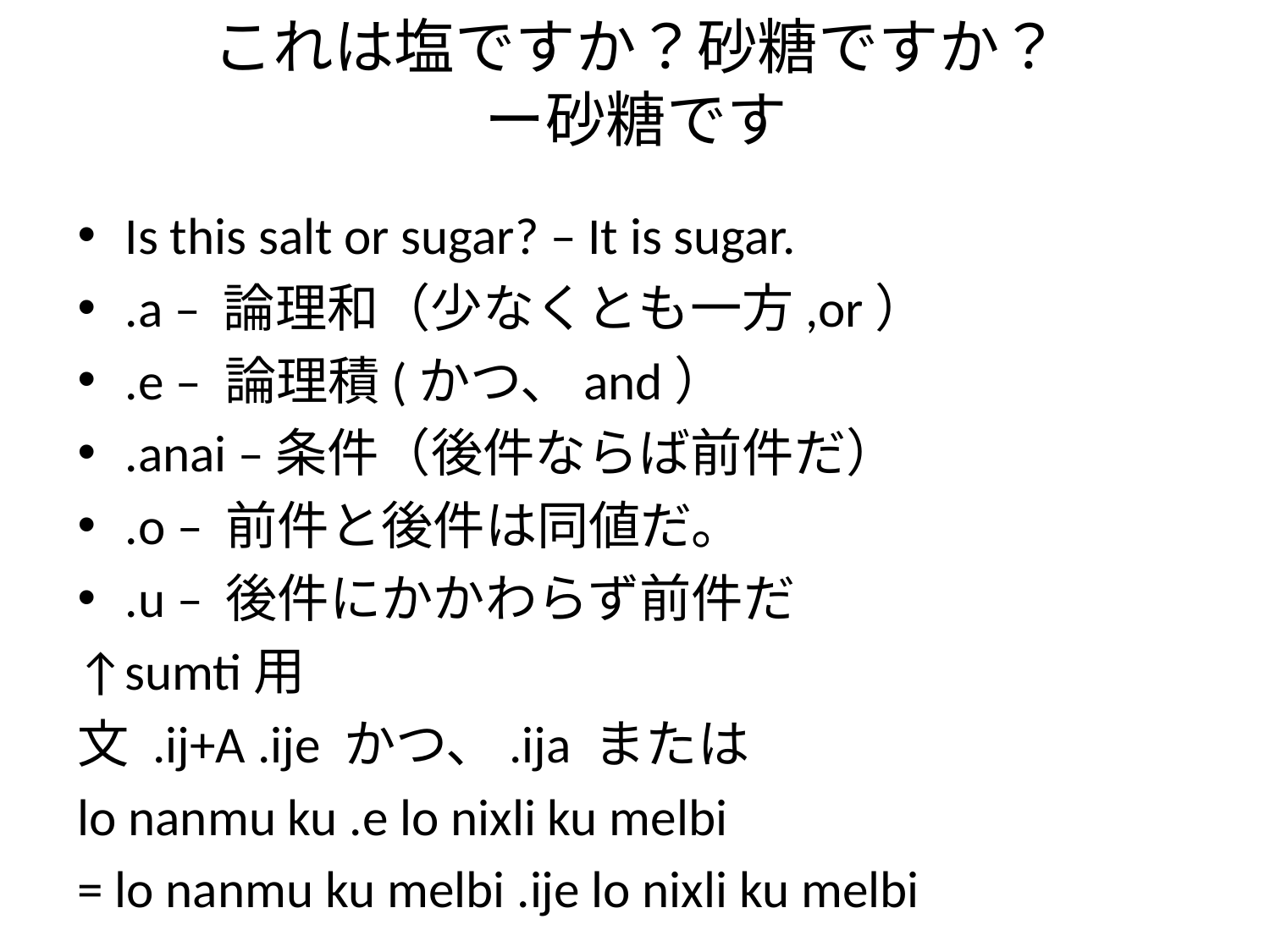

# これは塩ですか？砂糖ですか？ ー砂糖です
Is this salt or sugar? – It is sugar.
.a – 論理和（少なくとも一方,or）
.e – 論理積(かつ、and）
.anai –条件（後件ならば前件だ）
.o – 前件と後件は同値だ。
.u – 後件にかかわらず前件だ
↑sumti用
文 .ij+A .ije かつ、.ija または
lo nanmu ku .e lo nixli ku melbi
= lo nanmu ku melbi .ije lo nixli ku melbi